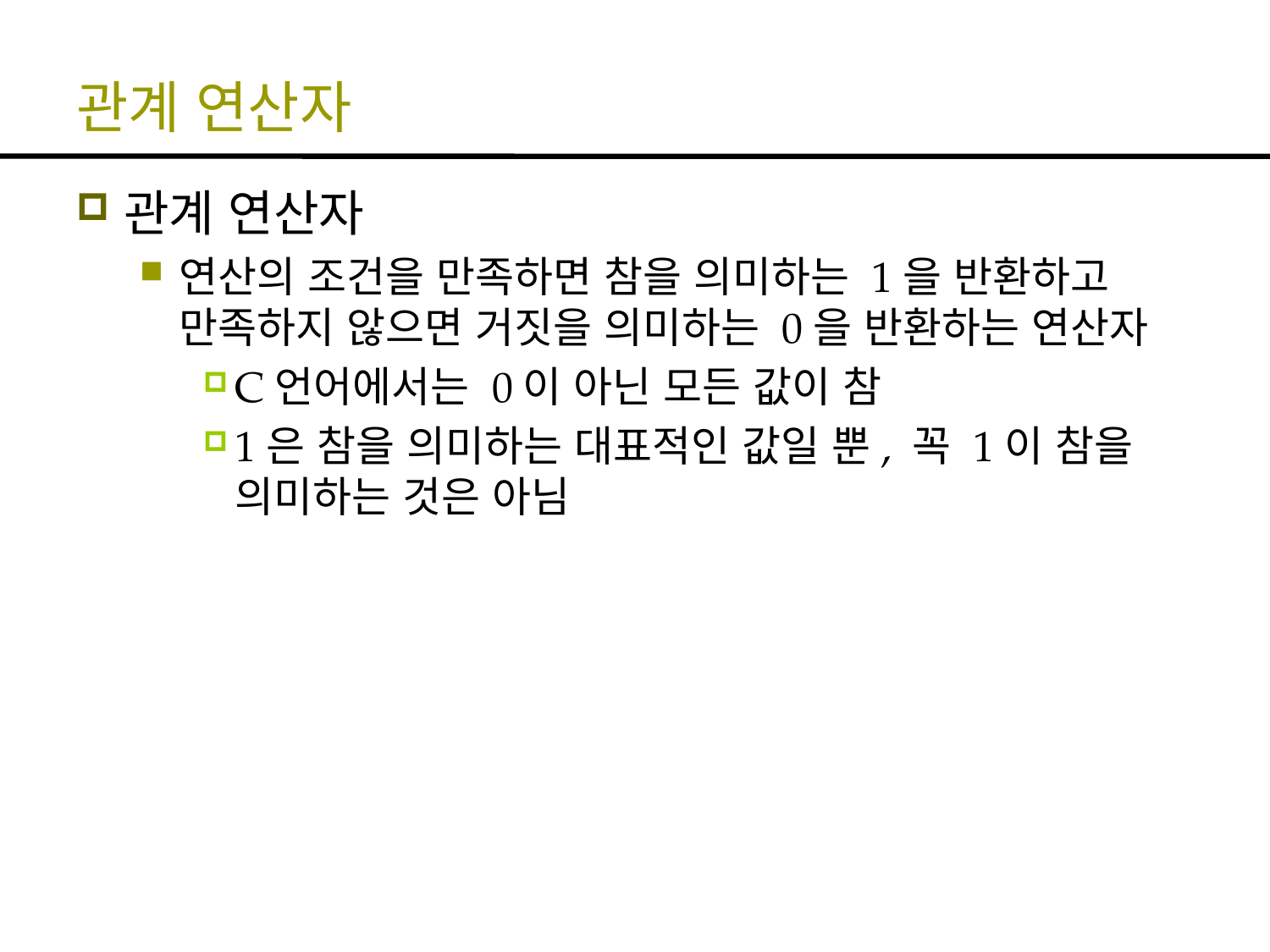

# 관계 연산자
관계 연산자
연산의 조건을 만족하면 참을 의미하는 1을 반환하고 만족하지 않으면 거짓을 의미하는 0을 반환하는 연산자
C언어에서는 0이 아닌 모든 값이 참
1은 참을 의미하는 대표적인 값일 뿐, 꼭 1이 참을 의미하는 것은 아님